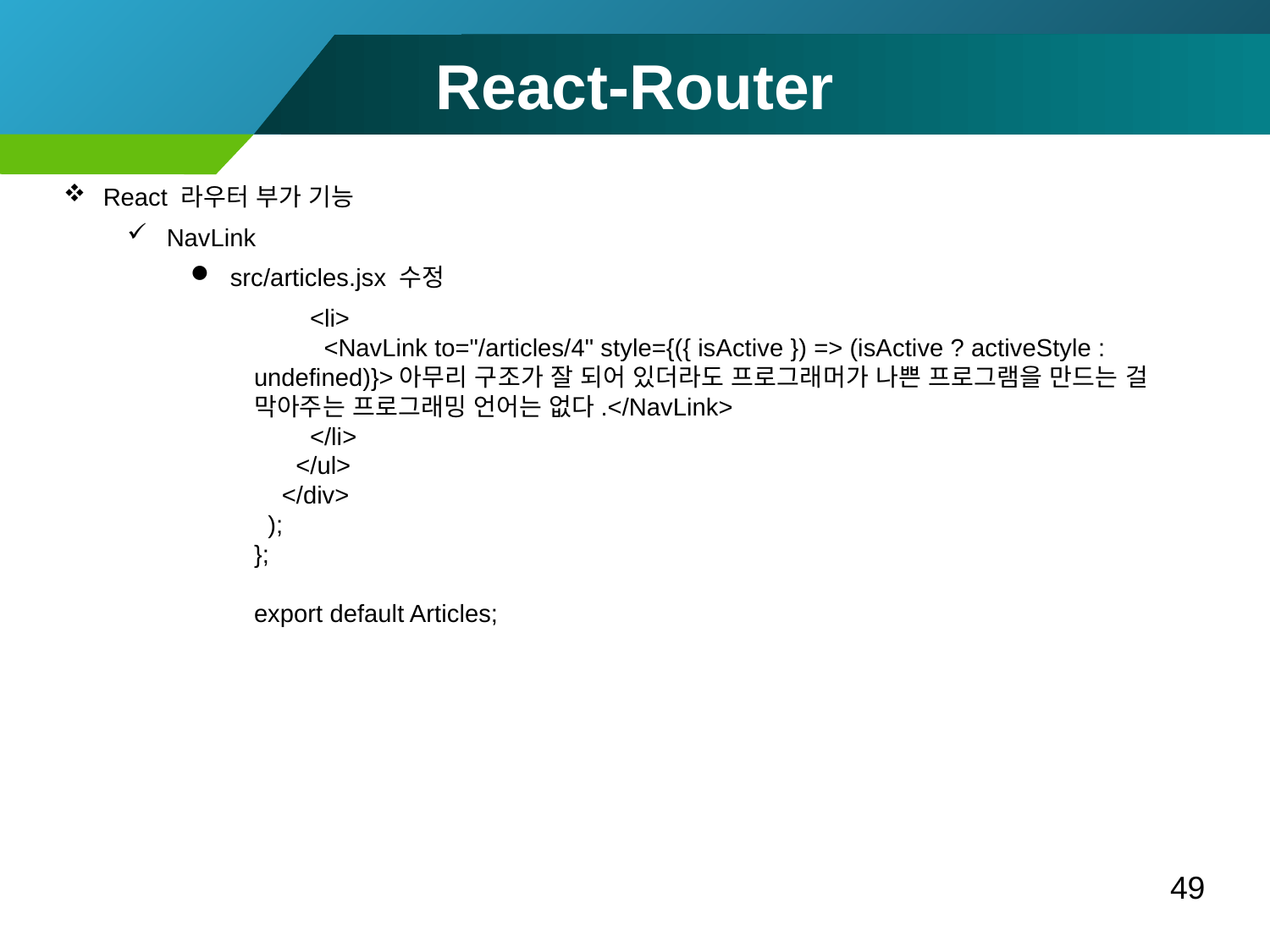

React-Router
React 라우터 부가 기능
NavLink
src/articles.jsx 수정
        <li>
          <NavLink to="/articles/4" style={({ isActive }) => (isActive ? activeStyle : undefined)}>아무리 구조가 잘 되어 있더라도 프로그래머가 나쁜 프로그램을 만드는 걸 막아주는 프로그래밍 언어는 없다.</NavLink>
        </li>
      </ul>
    </div>
  );
};

export default Articles;
49